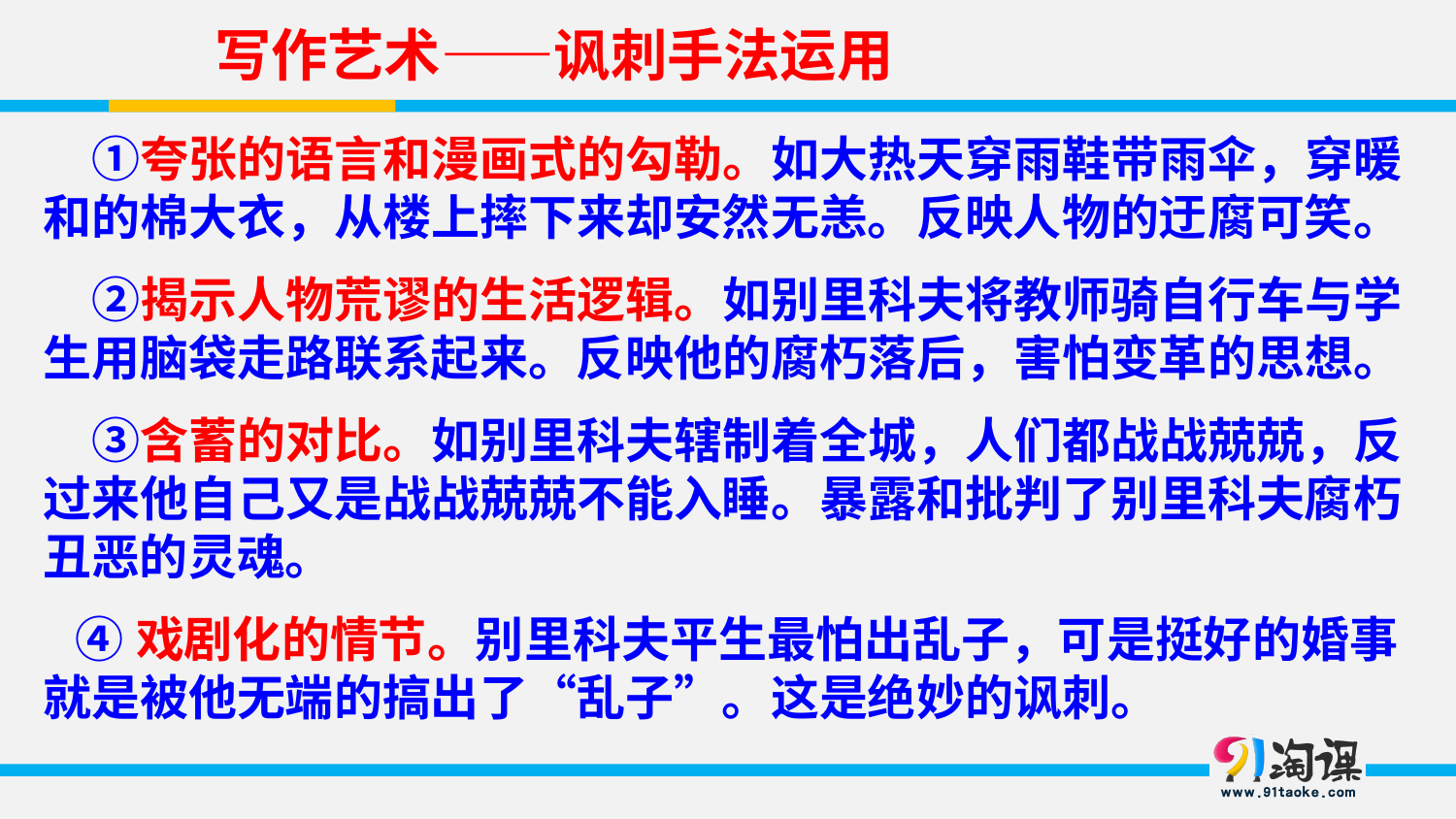

写作艺术——讽刺手法运用
　①夸张的语言和漫画式的勾勒。如大热天穿雨鞋带雨伞，穿暖和的棉大衣，从楼上摔下来却安然无恙。反映人物的迂腐可笑。
　②揭示人物荒谬的生活逻辑。如别里科夫将教师骑自行车与学生用脑袋走路联系起来。反映他的腐朽落后，害怕变革的思想。
　③含蓄的对比。如别里科夫辖制着全城，人们都战战兢兢，反过来他自己又是战战兢兢不能入睡。暴露和批判了别里科夫腐朽丑恶的灵魂。
   ④戏剧化的情节。别里科夫平生最怕出乱子，可是挺好的婚事就是被他无端的搞出了“乱子”。这是绝妙的讽刺。